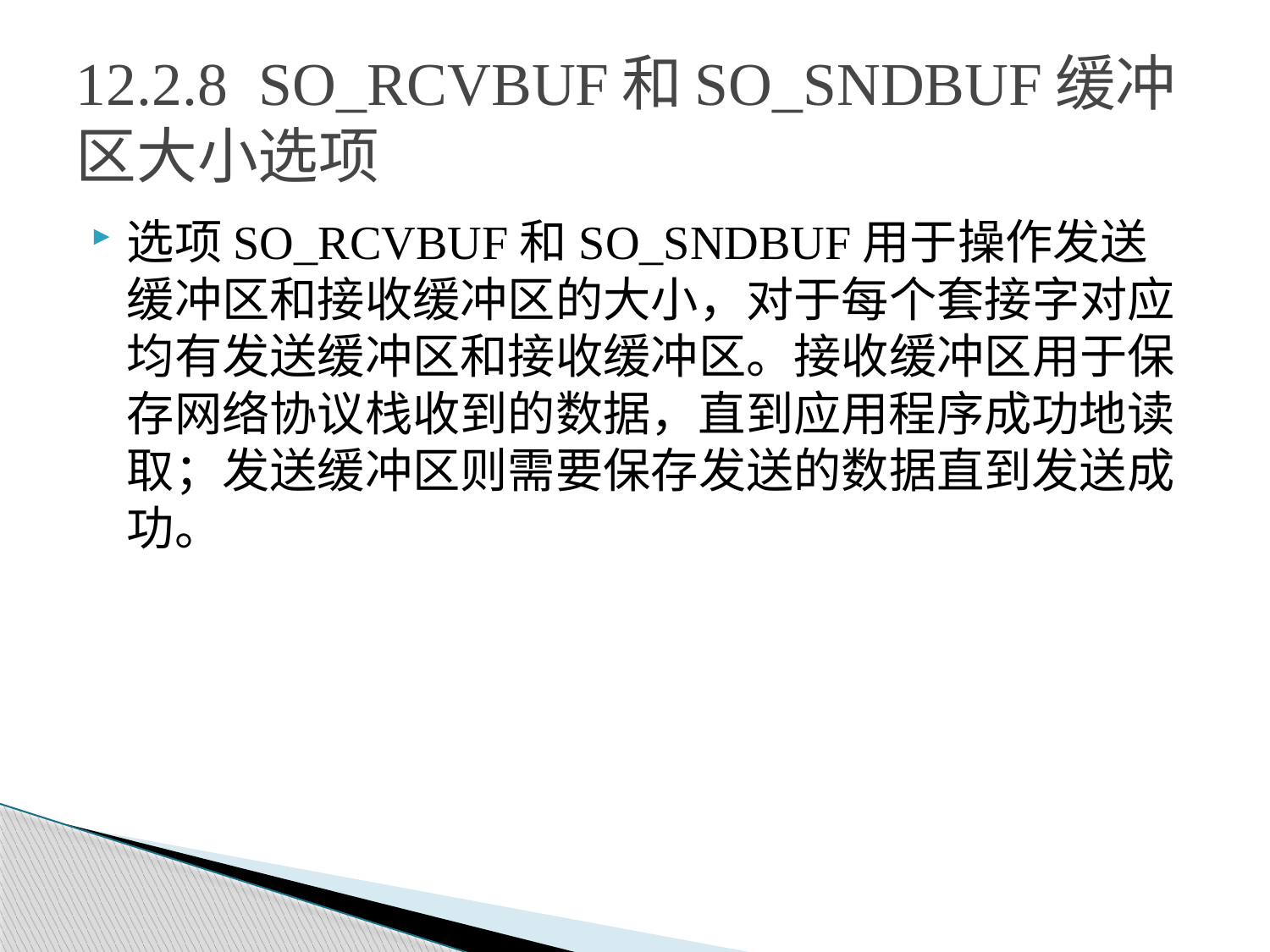

# 12.2.8  SO_RCVBUF和SO_SNDBUF缓冲区大小选项
选项SO_RCVBUF和SO_SNDBUF用于操作发送缓冲区和接收缓冲区的大小，对于每个套接字对应均有发送缓冲区和接收缓冲区。接收缓冲区用于保存网络协议栈收到的数据，直到应用程序成功地读取；发送缓冲区则需要保存发送的数据直到发送成功。